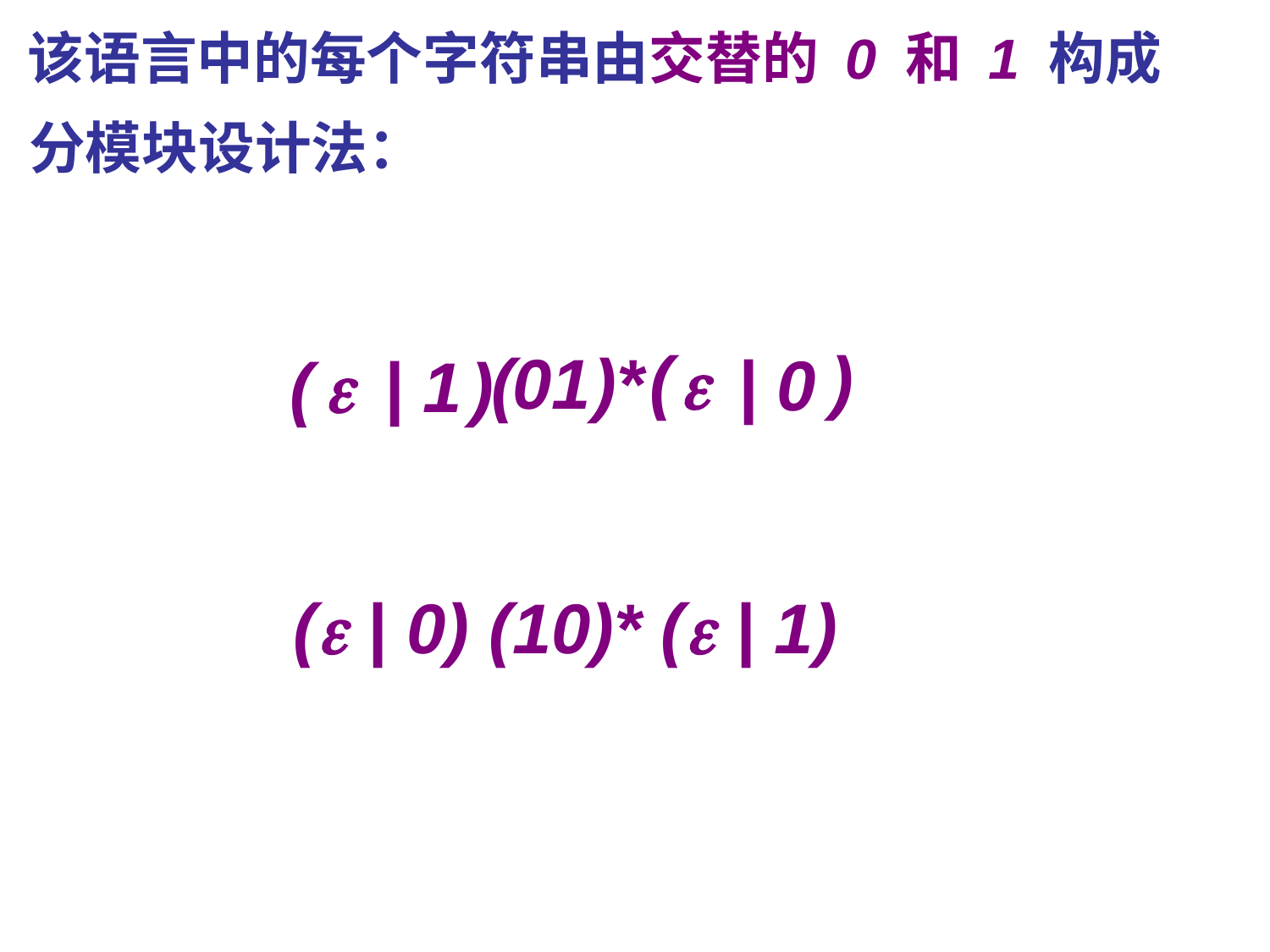

该语言中的每个字符串由交替的 0 和 1 构成
分模块设计法：

 (        )

 ε

 ε

 (        )
(    )*
01
| 0
| 1

(ε | 0) (10)* (ε | 1)